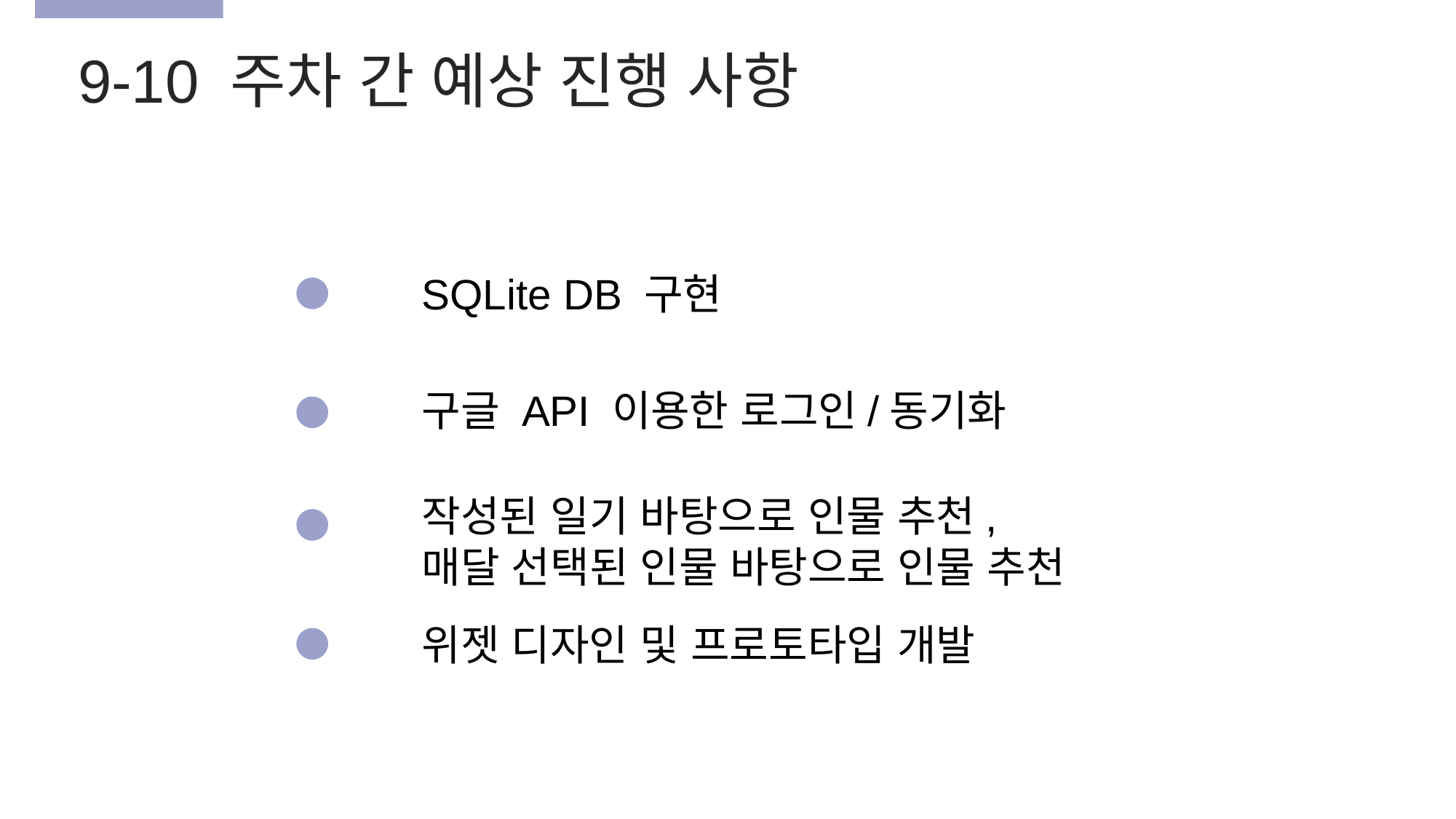

9-10 주차 간 예상 진행 사항
SQLite DB 구현

구글 API 이용한 로그인/동기화

작성된 일기 바탕으로 인물 추천,
매달 선택된 인물 바탕으로 인물 추천

위젯 디자인 및 프로토타입 개발